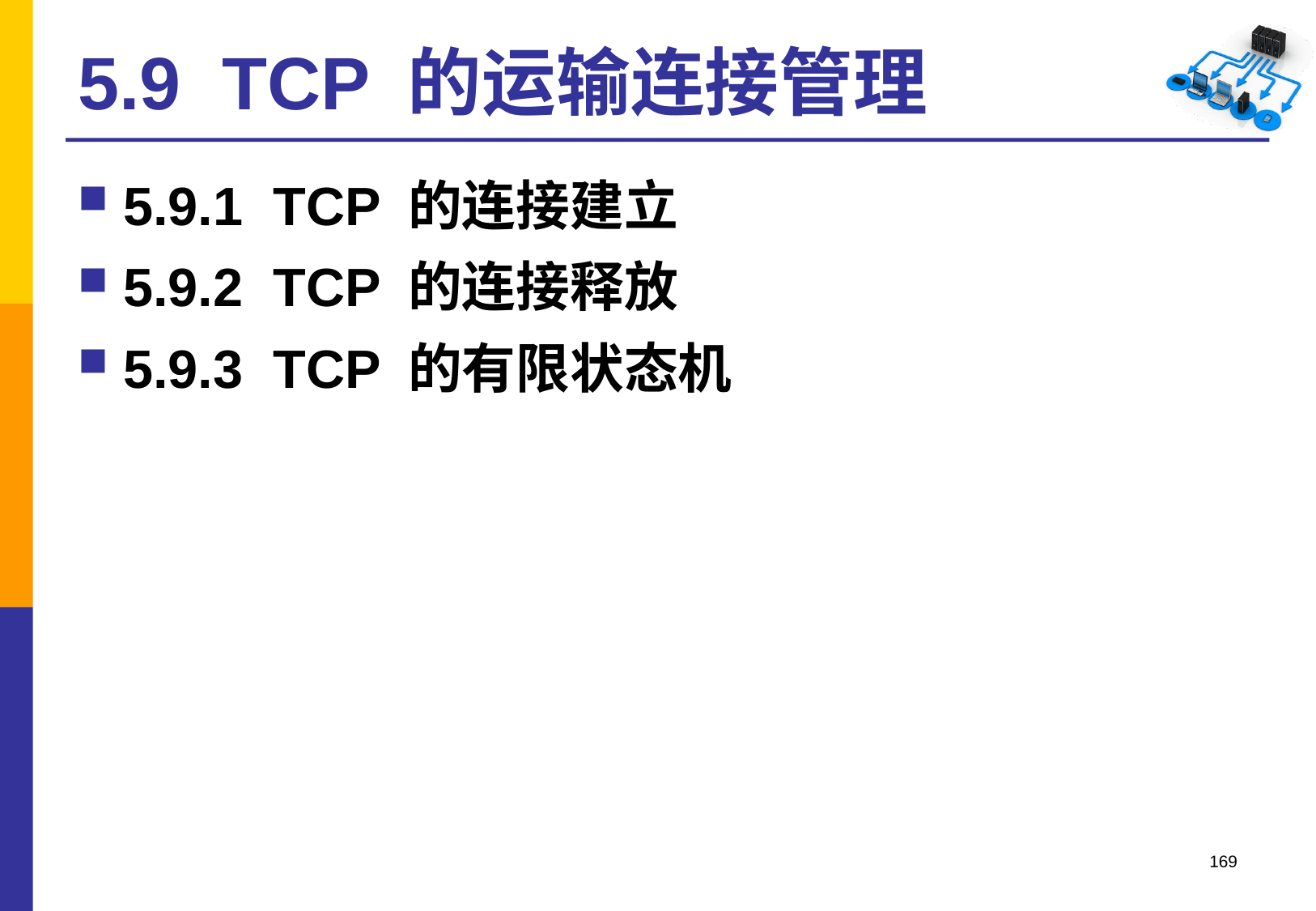

# 5.9  TCP 的运输连接管理
5.9.1  TCP 的连接建立
5.9.2  TCP 的连接释放
5.9.3  TCP 的有限状态机
169